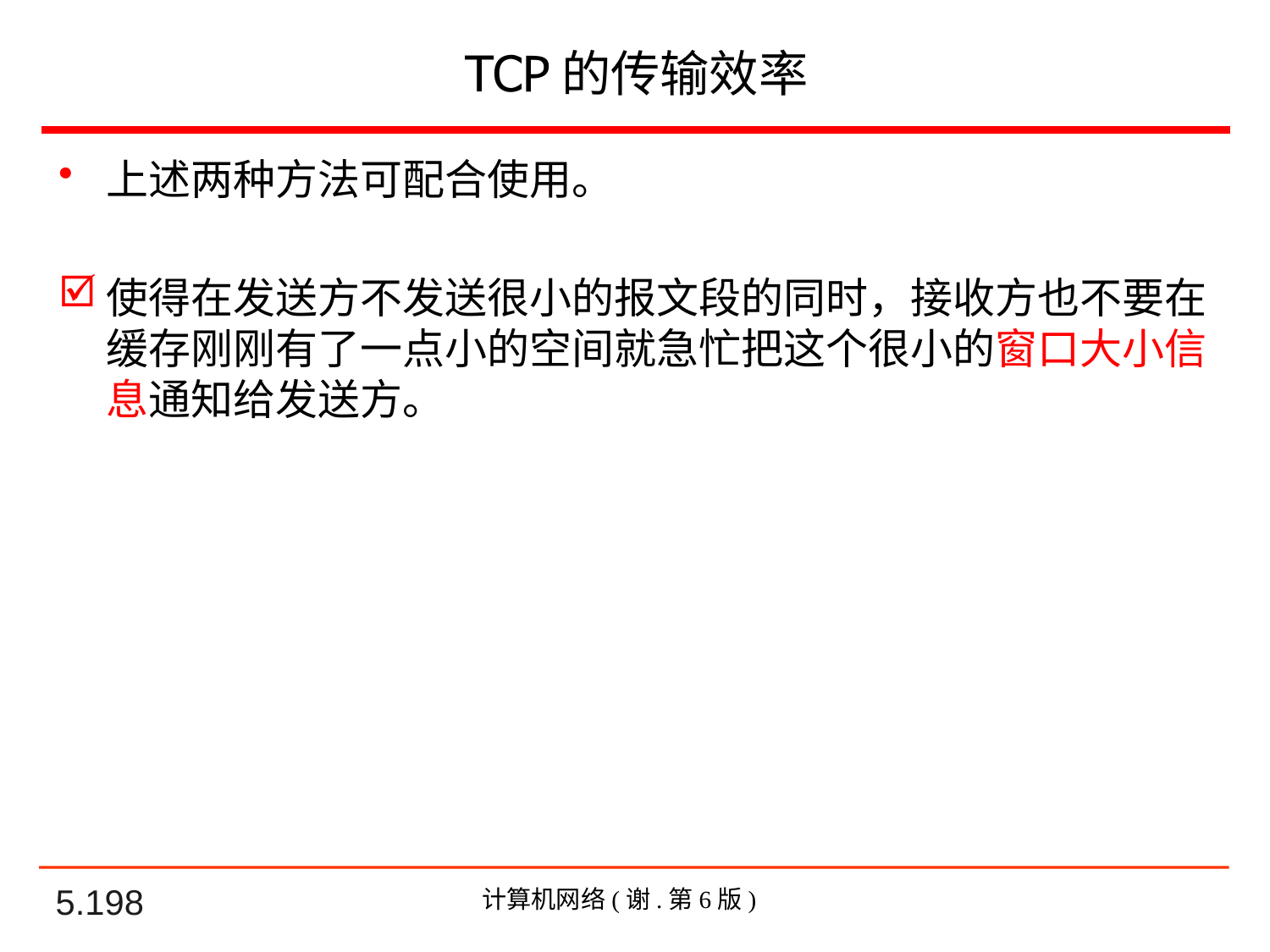

# TCP的传输效率
上述两种方法可配合使用。

使得在发送方不发送很小的报文段的同时，接收方也不要在缓存刚刚有了一点小的空间就急忙把这个很小的窗口大小信息通知给发送方。